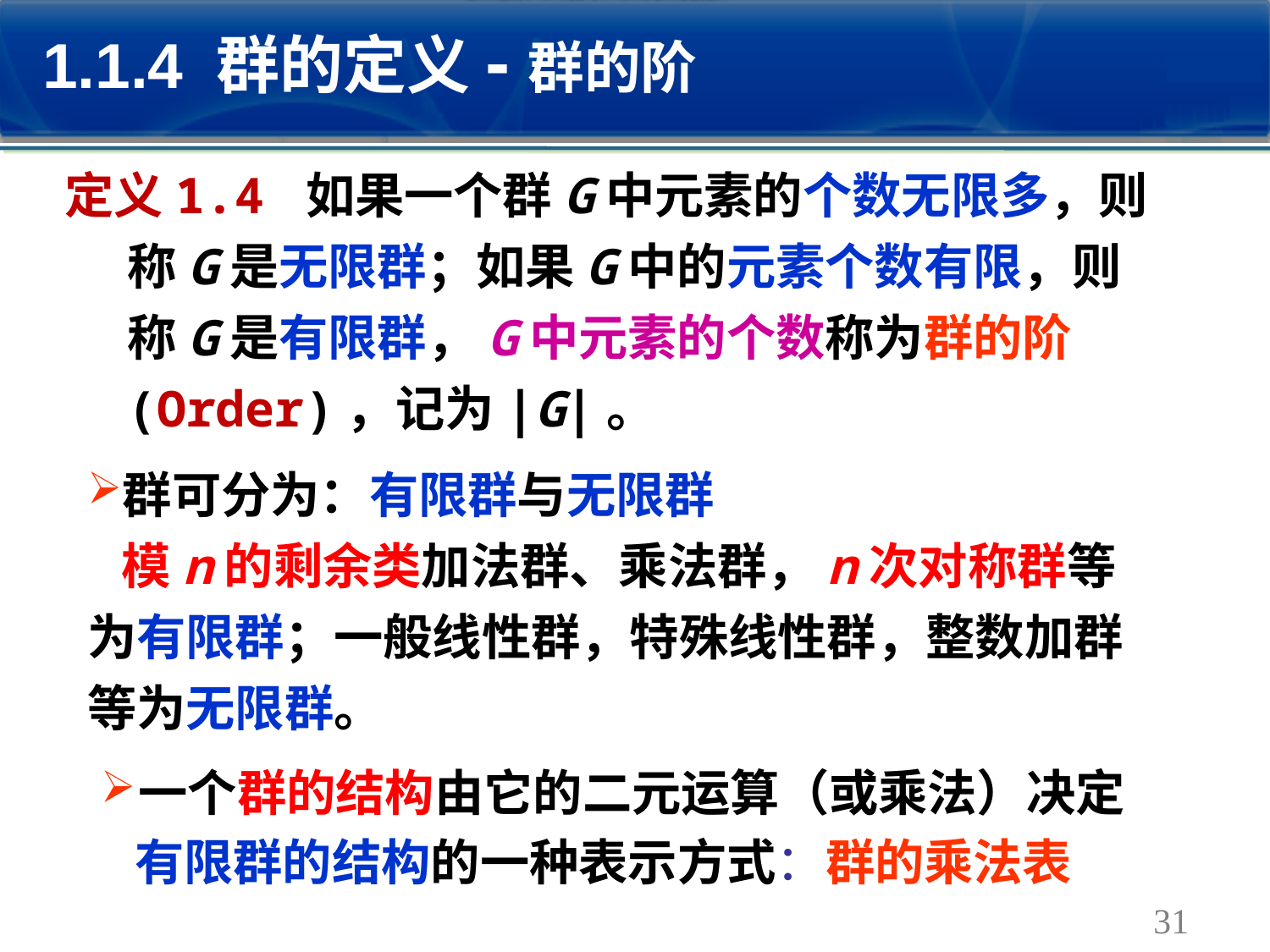

1.1.4 群的定义-群的阶
定义1.4 如果一个群G中元素的个数无限多，则称G是无限群；如果G中的元素个数有限，则称G是有限群，G中元素的个数称为群的阶(Order)，记为|G|。
群可分为：有限群与无限群
  模n的剩余类加法群、乘法群，n次对称群等为有限群；一般线性群，特殊线性群，整数加群等为无限群。

一个群的结构由它的二元运算（或乘法）决定
  有限群的结构的一种表示方式：群的乘法表
31